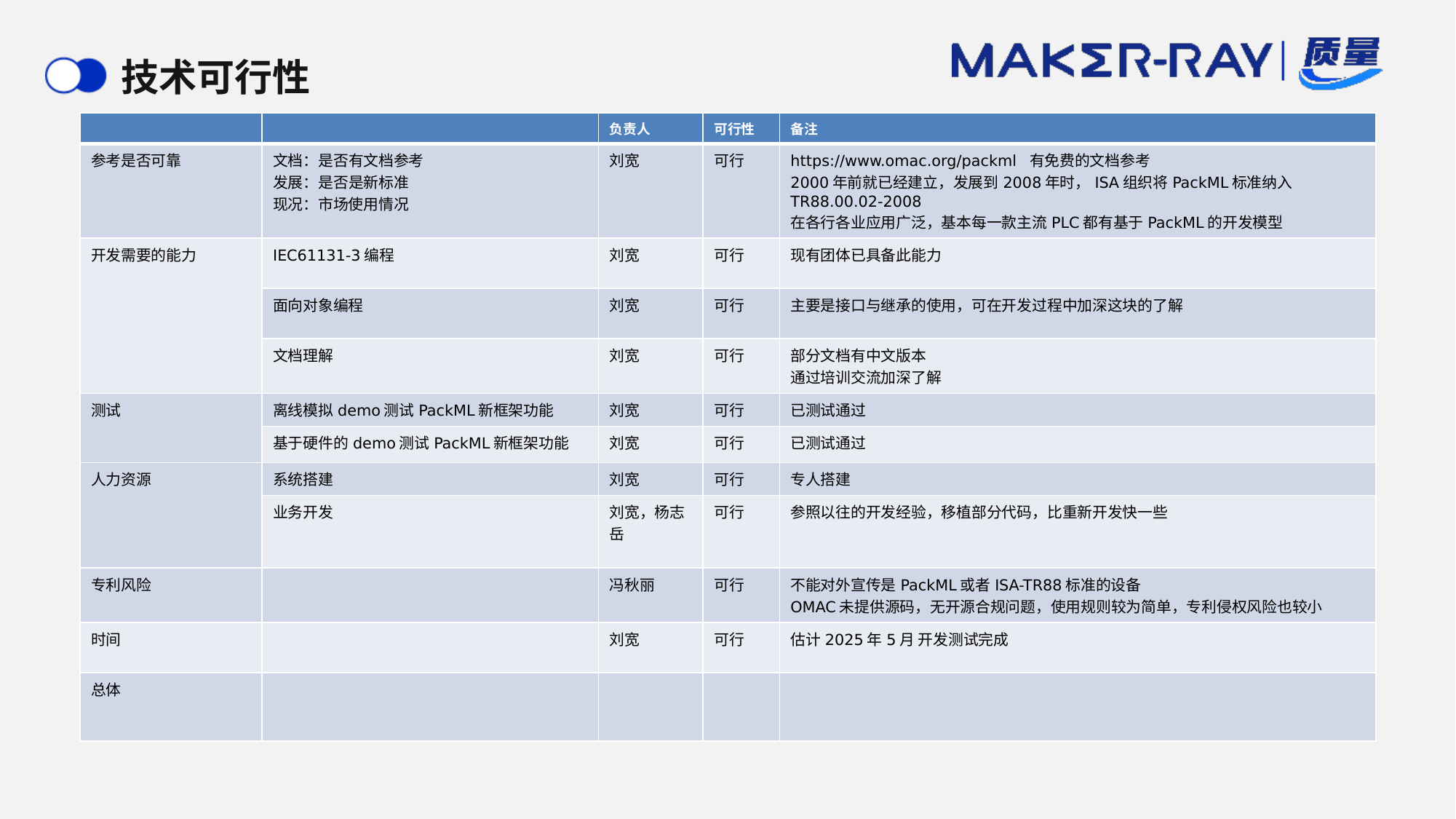

# 技术可行性
|  |  | 负责人 | 可行性 | 备注 |
| --- | --- | --- | --- | --- |
| 参考是否可靠 | 文档：是否有文档参考 发展：是否是新标准 现况：市场使用情况 | 刘宽 | 可行 | https://www.omac.org/packml 有免费的文档参考 2000年前就已经建立，发展到2008年时，ISA组织将PackML标准纳入TR88.00.02-2008 在各行各业应用广泛，基本每一款主流PLC都有基于PackML的开发模型 |
| 开发需要的能力 | IEC61131-3编程 | 刘宽 | 可行 | 现有团体已具备此能力 |
|  | 面向对象编程 | 刘宽 | 可行 | 主要是接口与继承的使用，可在开发过程中加深这块的了解 |
|  | 文档理解 | 刘宽 | 可行 | 部分文档有中文版本 通过培训交流加深了解 |
| 测试 | 离线模拟demo测试PackML新框架功能 | 刘宽 | 可行 | 已测试通过 |
|  | 基于硬件的demo测试PackML新框架功能 | 刘宽 | 可行 | 已测试通过 |
| 人力资源 | 系统搭建 | 刘宽 | 可行 | 专人搭建 |
|  | 业务开发 | 刘宽，杨志岳 | 可行 | 参照以往的开发经验，移植部分代码，比重新开发快一些 |
| 专利风险 |  | 冯秋丽 | 可行 | 不能对外宣传是PackML或者ISA-TR88标准的设备 OMAC未提供源码，无开源合规问题，使用规则较为简单，专利侵权风险也较小 |
| 时间 |  | 刘宽 | 可行 | 估计2025年5月 开发测试完成 |
| 总体 |  |  |  |  |